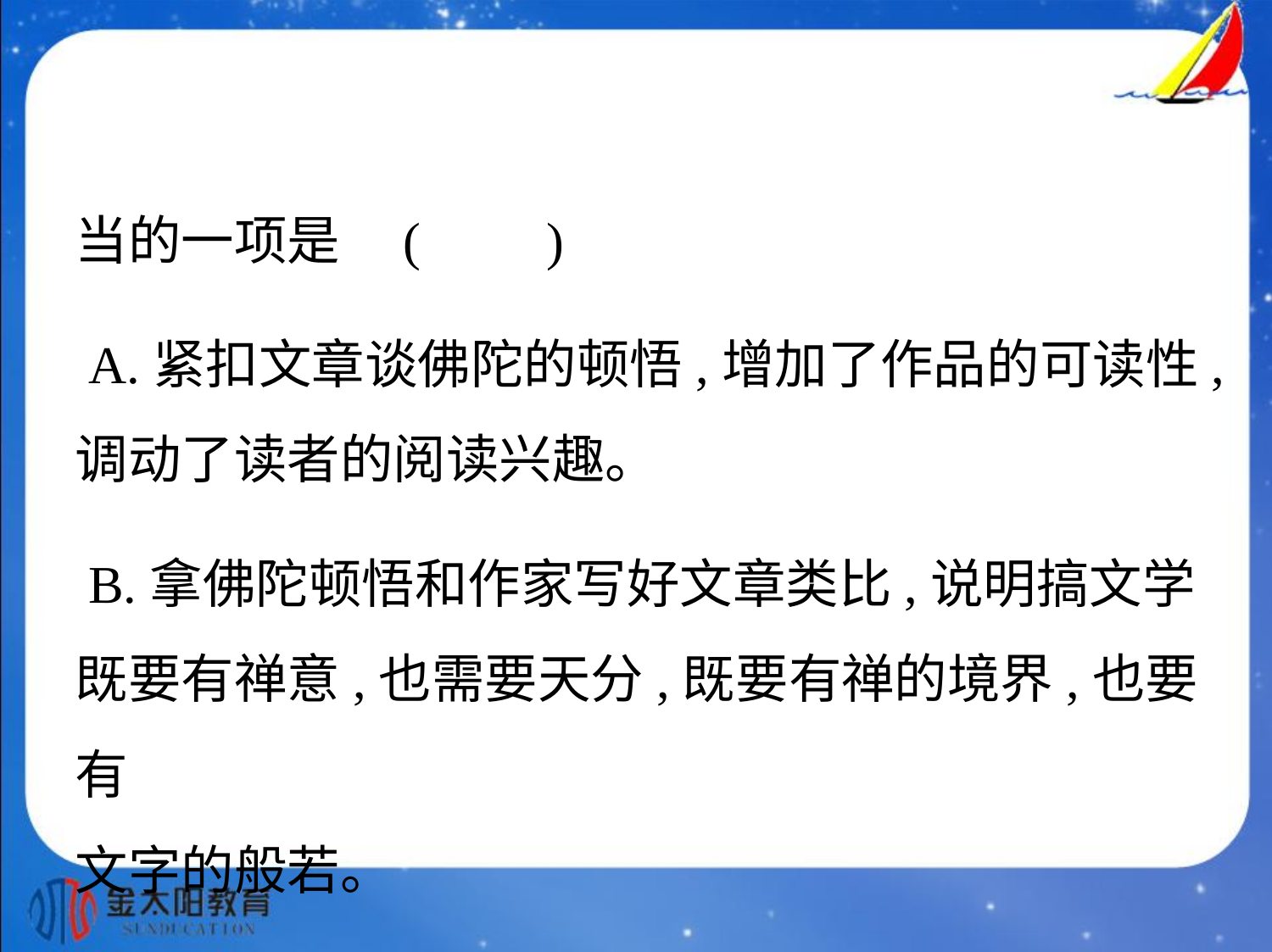

当的一项是 (　    )
 A.紧扣文章谈佛陀的顿悟,增加了作品的可读性,
调动了读者的阅读兴趣。
 B.拿佛陀顿悟和作家写好文章类比,说明搞文学
既要有禅意,也需要天分,既要有禅的境界,也要有
文字的般若。